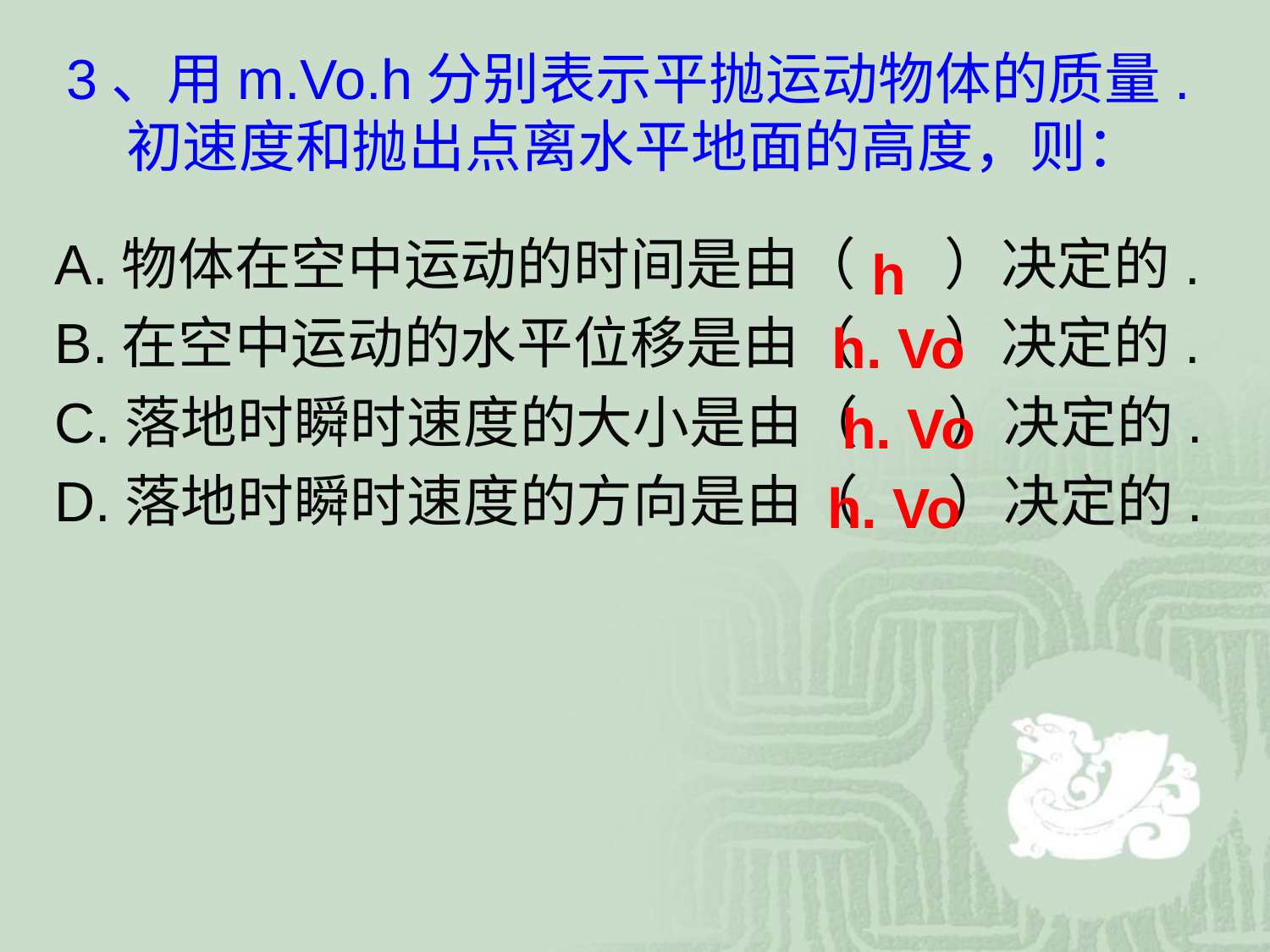

# 3、用m.Vo.h分别表示平抛运动物体的质量.初速度和抛出点离水平地面的高度，则：
A.物体在空中运动的时间是由（       ）决定的.
B.在空中运动的水平位移是由（       ）决定的.
C.落地时瞬时速度的大小是由（       ）决定的.
D.落地时瞬时速度的方向是由（       ）决定的.
h
h. Vo
h. Vo
h. Vo